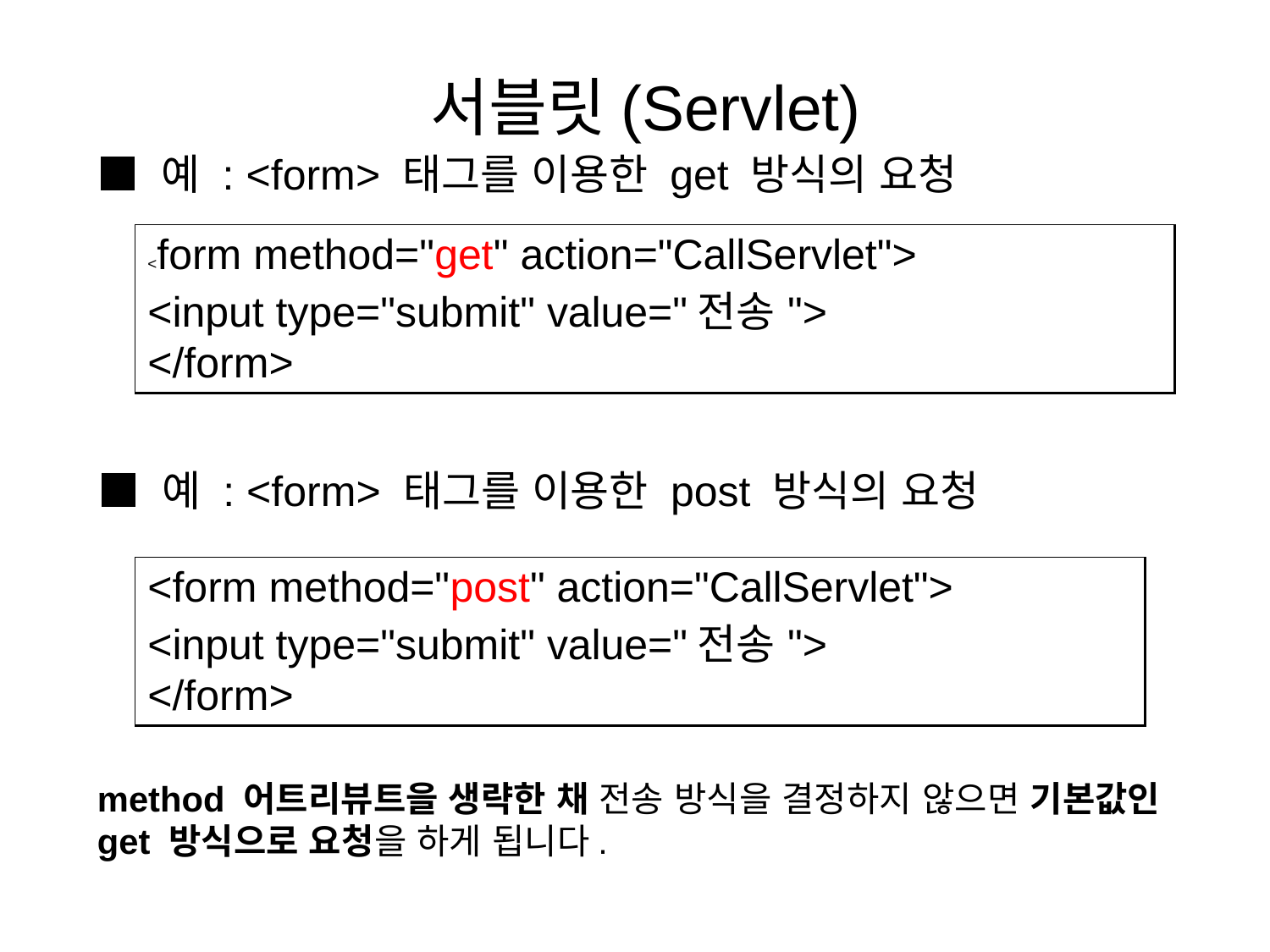

# 서블릿(Servlet)
■ 예 : <form> 태그를 이용한 get 방식의 요청
| <form method="get" action="CallServlet"> <input type="submit" value="전송"> </form> |
| --- |

■ 예 : <form> 태그를 이용한 post 방식의 요청

| <form method="post" action="CallServlet"> <input type="submit" value="전송"> </form> |
| --- |
method 어트리뷰트을 생략한 채 전송 방식을 결정하지 않으면 기본값인 get 방식으로 요청을 하게 됩니다.